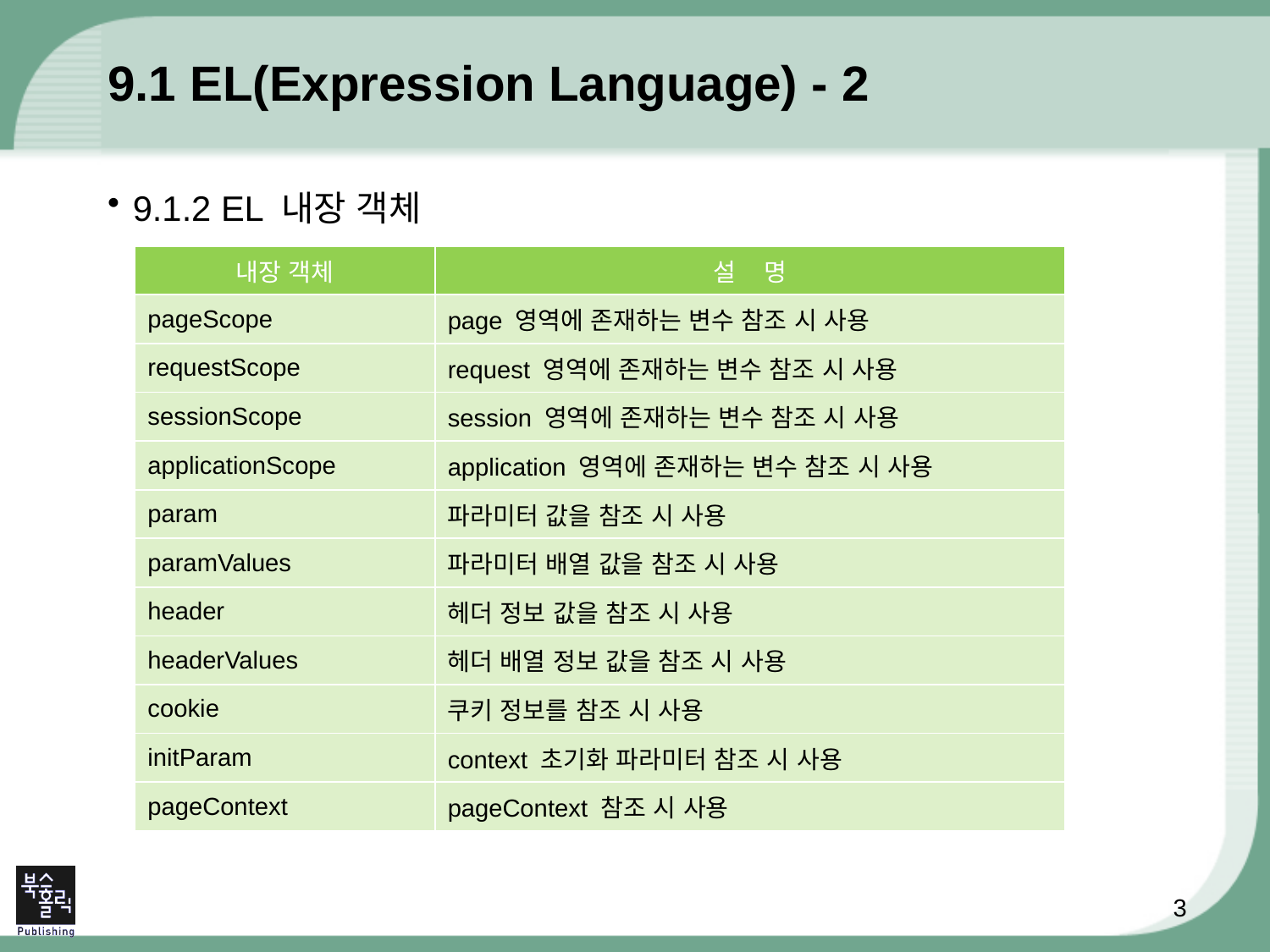

# 9.1 EL(Expression Language) - 2
9.1.2 EL 내장 객체
| 내장 객체 | 설 명 |
| --- | --- |
| pageScope | page 영역에 존재하는 변수 참조 시 사용 |
| requestScope | request 영역에 존재하는 변수 참조 시 사용 |
| sessionScope | session 영역에 존재하는 변수 참조 시 사용 |
| applicationScope | application 영역에 존재하는 변수 참조 시 사용 |
| param | 파라미터 값을 참조 시 사용 |
| paramValues | 파라미터 배열 값을 참조 시 사용 |
| header | 헤더 정보 값을 참조 시 사용 |
| headerValues | 헤더 배열 정보 값을 참조 시 사용 |
| cookie | 쿠키 정보를 참조 시 사용 |
| initParam | context 초기화 파라미터 참조 시 사용 |
| pageContext | pageContext 참조 시 사용 |
3